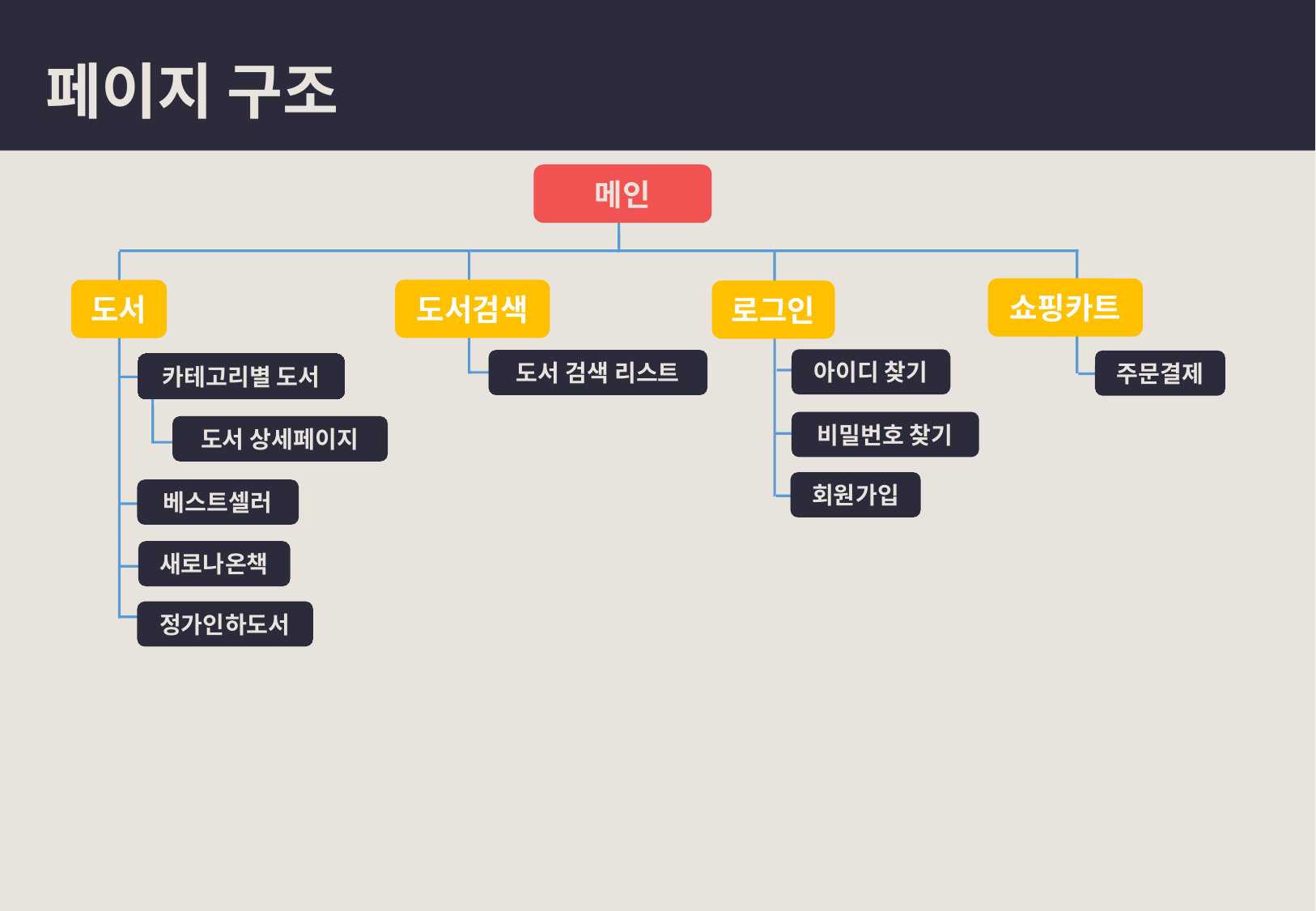

페이지 구조
메인
쇼핑카트
도서검색
도서
로그인
아이디 찾기
도서 검색 리스트
주문결제
카테고리별 도서
비밀번호 찾기
도서 상세페이지
회원가입
베스트셀러
새로나온책
정가인하도서